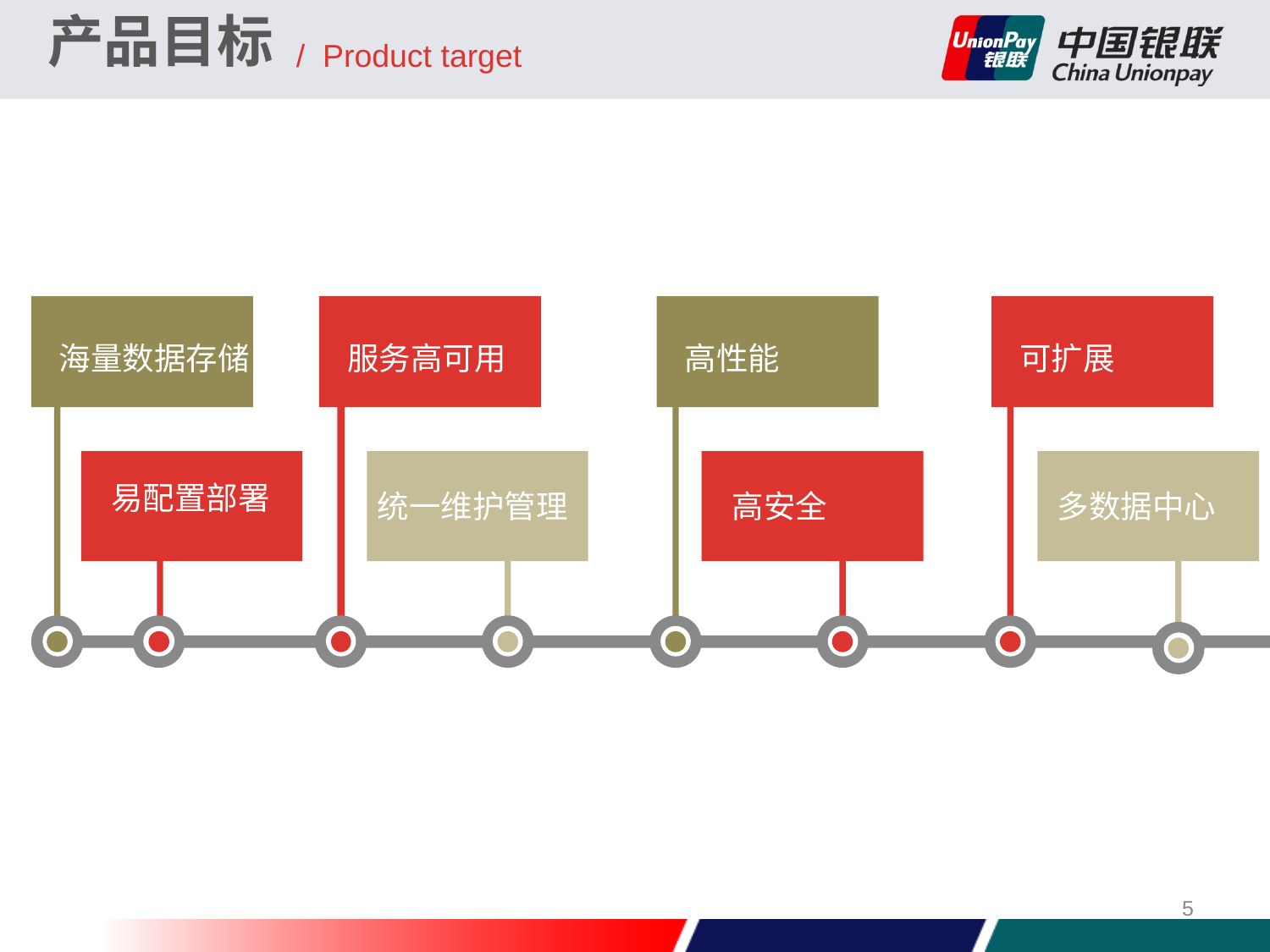

产品目标
/  Product target

海量数据存储
服务高可用
高性能
可扩展

易配置部署
统一维护管理
高安全
多数据中心

5